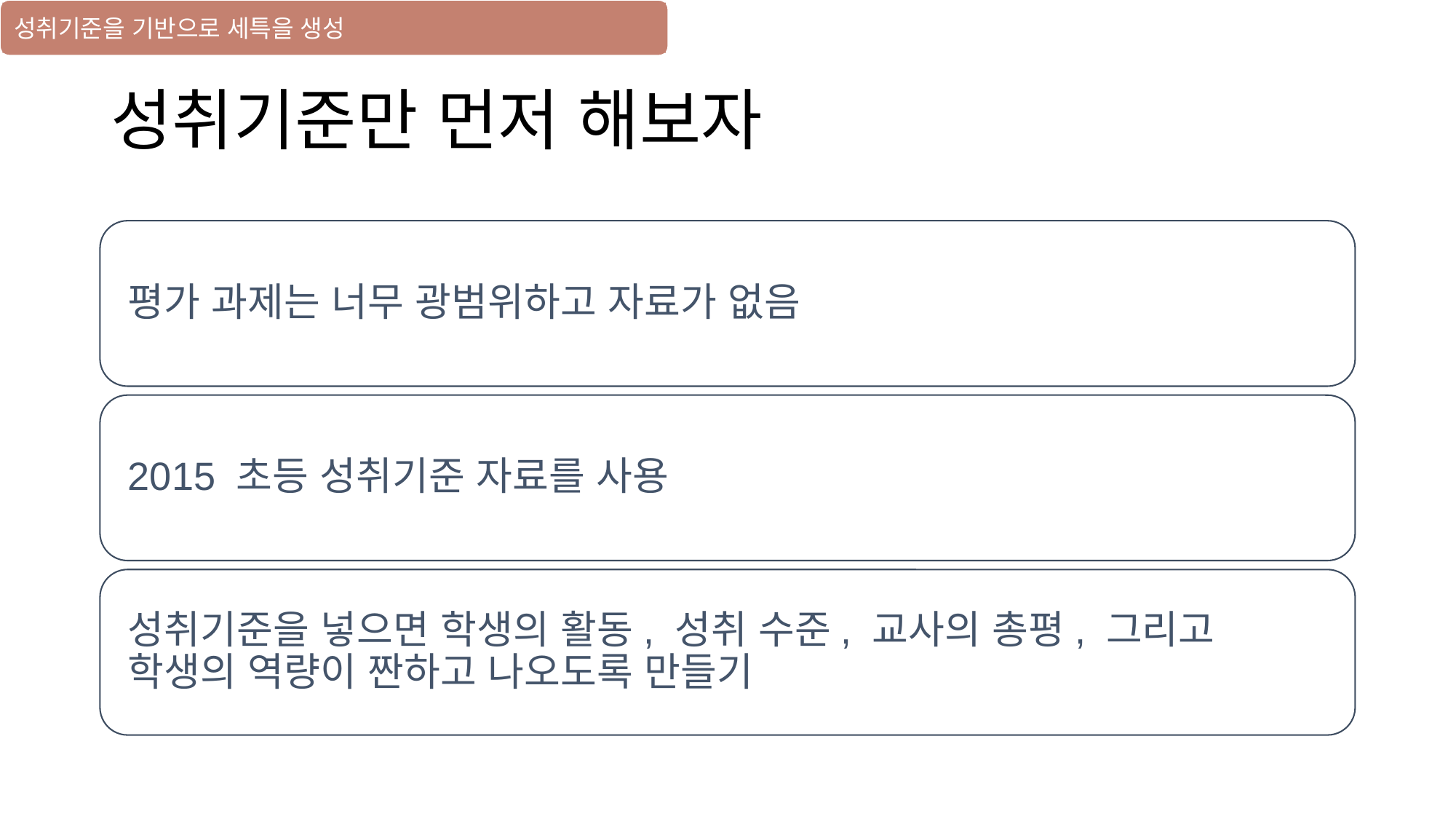

성취기준을 기반으로 세특을 생성
# 성취기준만 먼저 해보자
평가 과제는 너무 광범위하고 자료가 없음
2015 초등 성취기준 자료를 사용
성취기준을 넣으면 학생의 활동, 성취 수준, 교사의 총평, 그리고 학생의 역량이 짠하고 나오도록 만들기